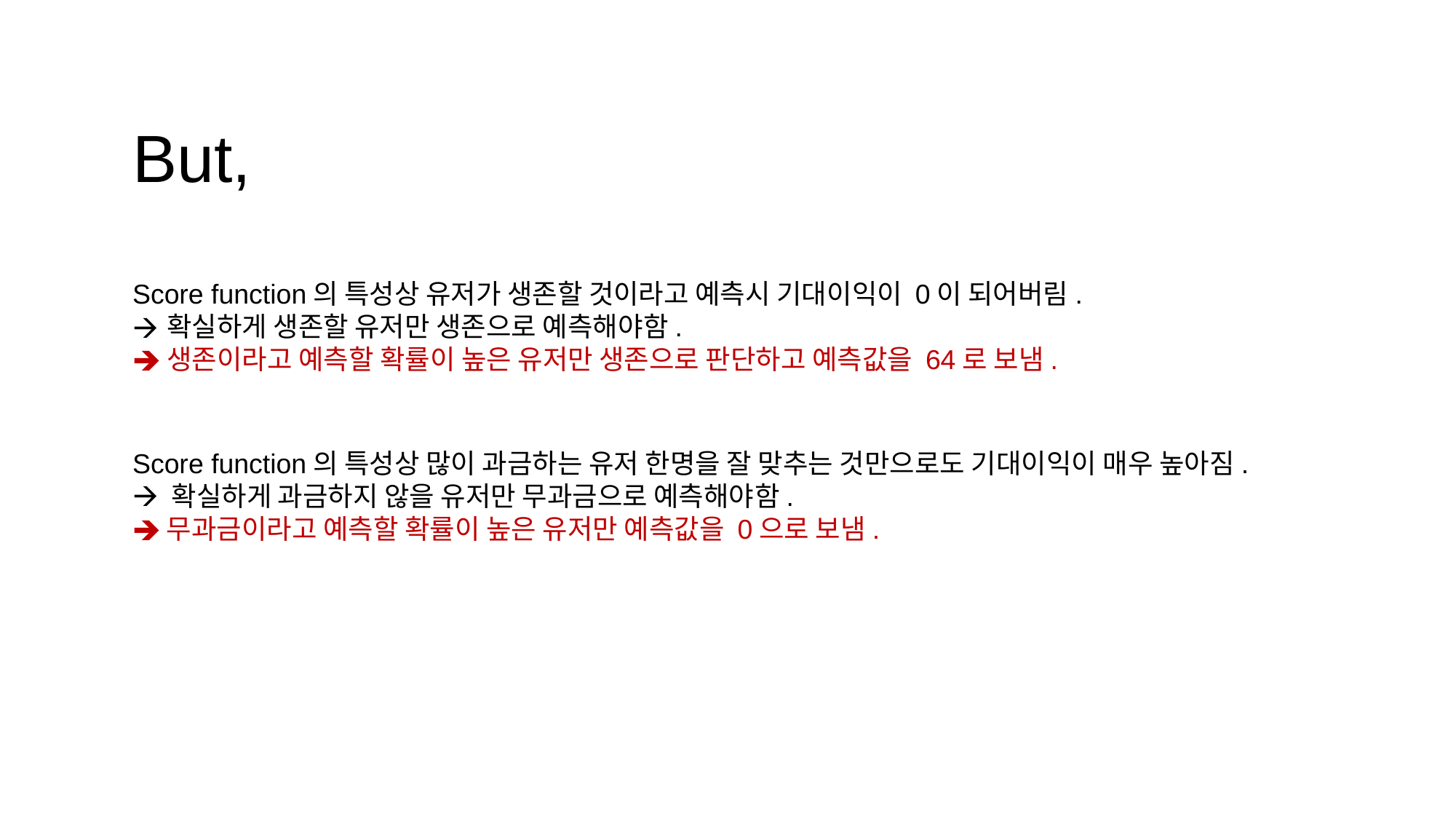

But,
Score function의 특성상 유저가 생존할 것이라고 예측시 기대이익이 0이 되어버림.
확실하게 생존할 유저만 생존으로 예측해야함.
생존이라고 예측할 확률이 높은 유저만 생존으로 판단하고 예측값을 64로 보냄.
Score function의 특성상 많이 과금하는 유저 한명을 잘 맞추는 것만으로도 기대이익이 매우 높아짐.
🡪 확실하게 과금하지 않을 유저만 무과금으로 예측해야함.
무과금이라고 예측할 확률이 높은 유저만 예측값을 0으로 보냄.